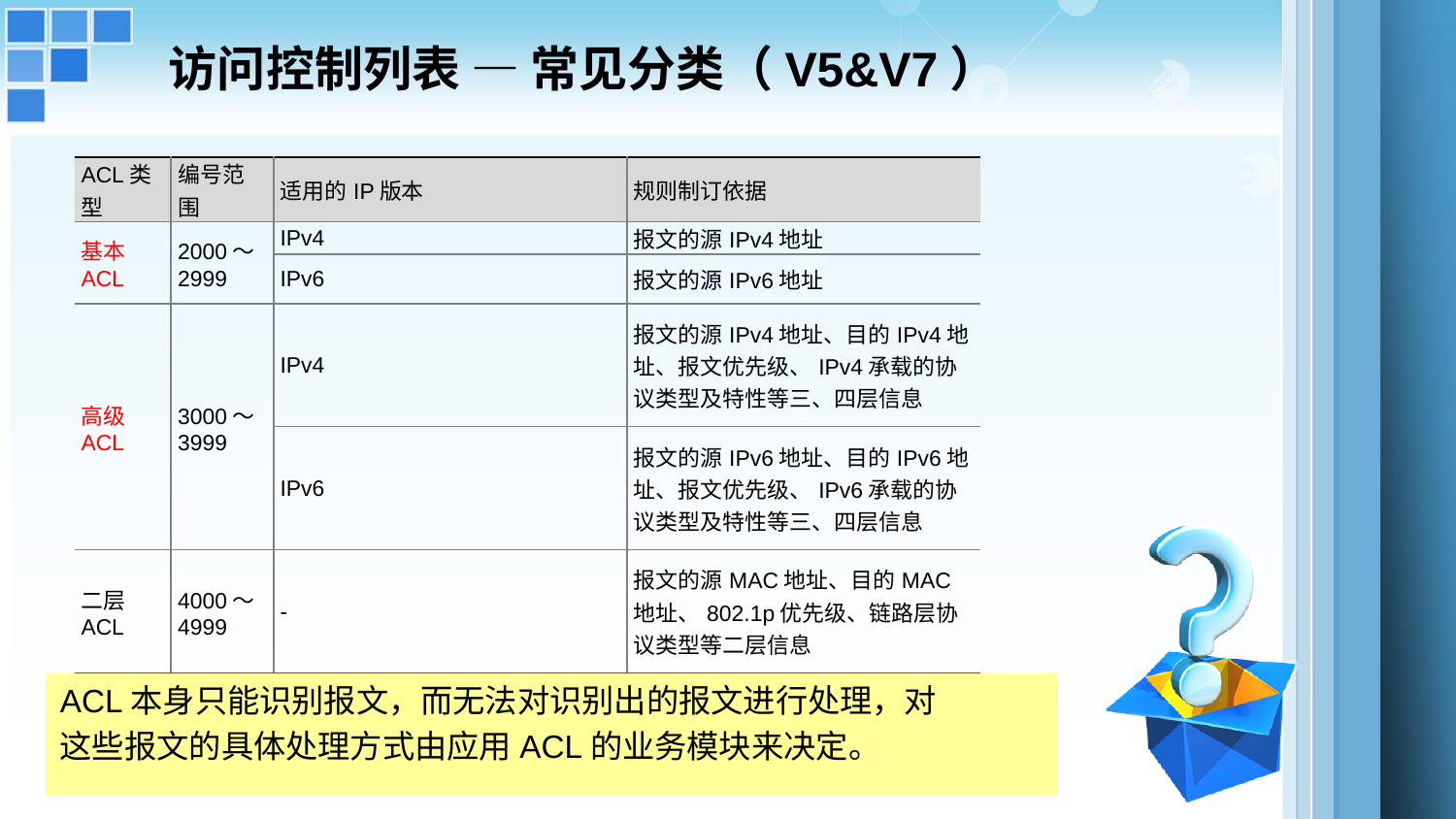

访问控制列表 — 常见分类（V5&V7）
| ACL类型 | 编号范围 | 适用的IP版本 | 规则制订依据 |
| --- | --- | --- | --- |
| 基本ACL | 2000～2999 | IPv4 | 报文的源IPv4地址 |
|  |  | IPv6 | 报文的源IPv6地址 |
| 高级ACL | 3000～3999 | IPv4 | 报文的源IPv4地址、目的IPv4地址、报文优先级、IPv4承载的协议类型及特性等三、四层信息 |
|  |  | IPv6 | 报文的源IPv6地址、目的IPv6地址、报文优先级、IPv6承载的协议类型及特性等三、四层信息 |
| 二层ACL | 4000～4999 | - | 报文的源MAC地址、目的MAC地址、802.1p优先级、链路层协议类型等二层信息 |
ACL本身只能识别报文，而无法对识别出的报文进行处理，对
这些报文的具体处理方式由应用ACL的业务模块来决定。